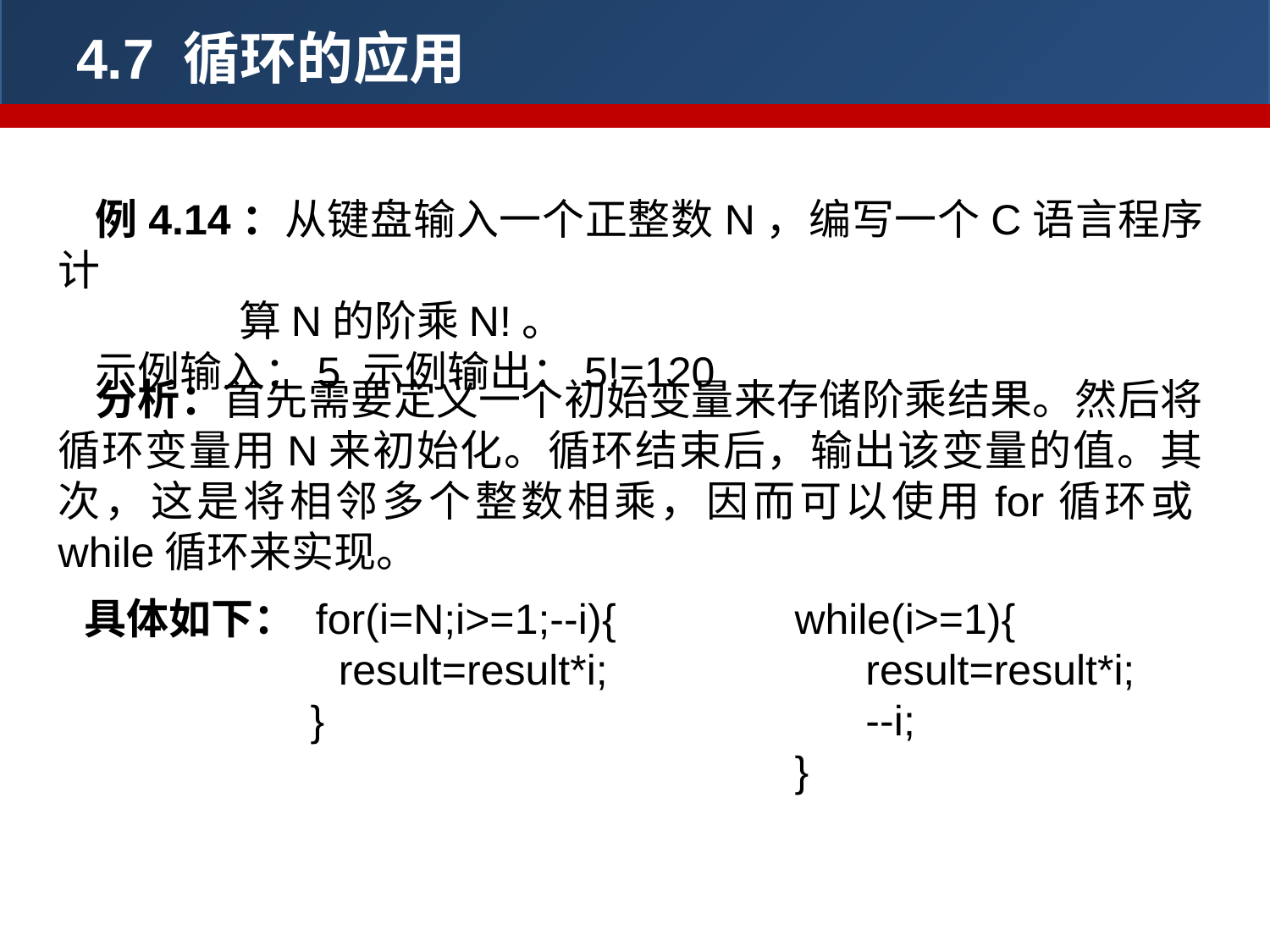

4.7 循环的应用

例4.14：从键盘输入一个正整数N，编写一个C语言程序计
              算N的阶乘N!。
示例输入：5 示例输出：5!=120
分析：首先需要定义一个初始变量来存储阶乘结果。然后将循环变量用N来初始化。循环结束后，输出该变量的值。其次，这是将相邻多个整数相乘，因而可以使用for循环或while循环来实现。

具体如下： for(i=N;i>=1;--i){
                        result=result*i;
                     }
while(i>=1){
      result=result*i;
      --i;
}